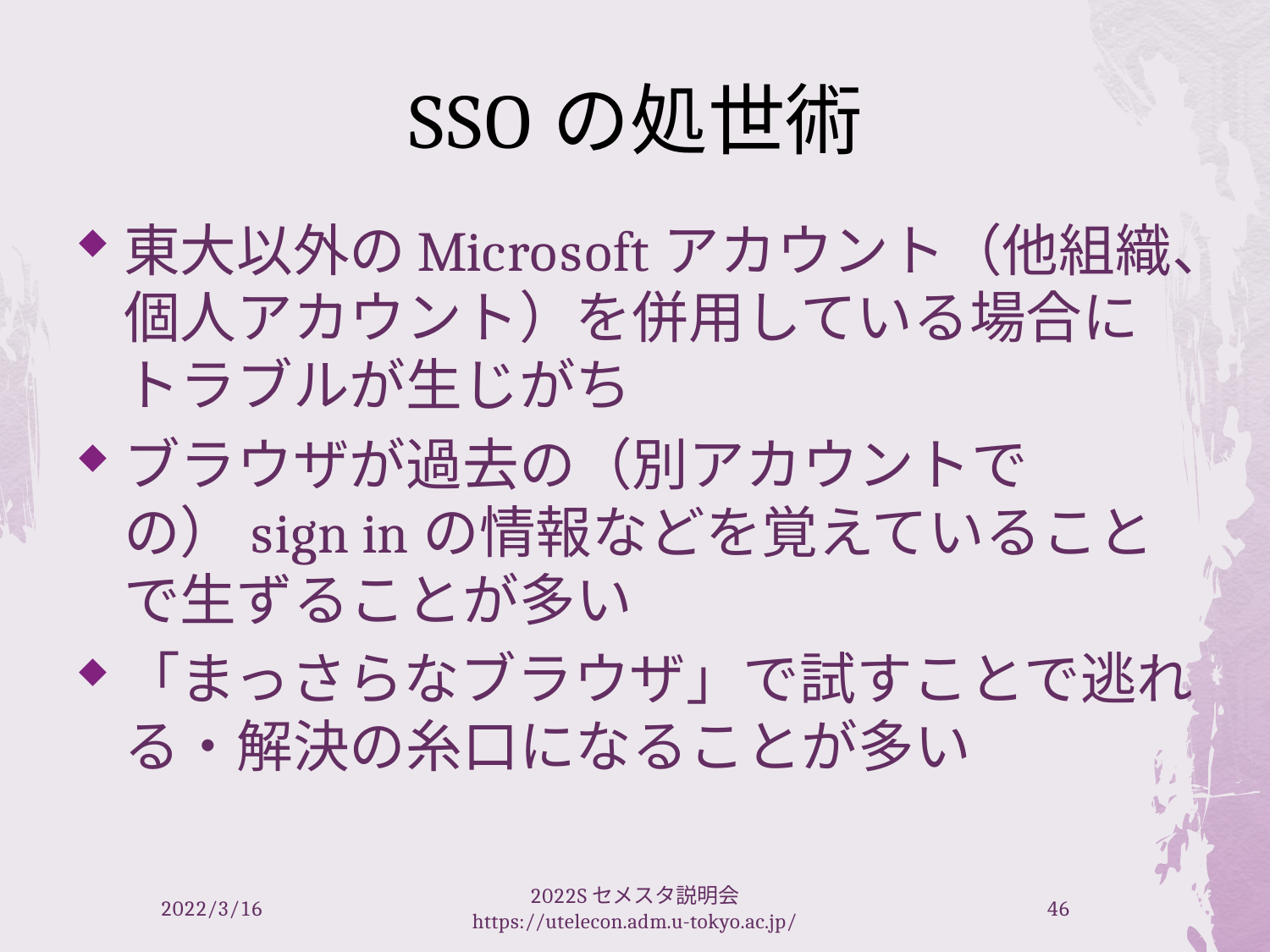

# SSOの処世術
東大以外のMicrosoftアカウント（他組織、個人アカウント）を併用している場合にトラブルが生じがち
ブラウザが過去の（別アカウントでの）sign inの情報などを覚えていることで生ずることが多い
「まっさらなブラウザ」で試すことで逃れる・解決の糸口になることが多い
2022/3/16
2022Sセメスタ説明会 https://utelecon.adm.u-tokyo.ac.jp/
46